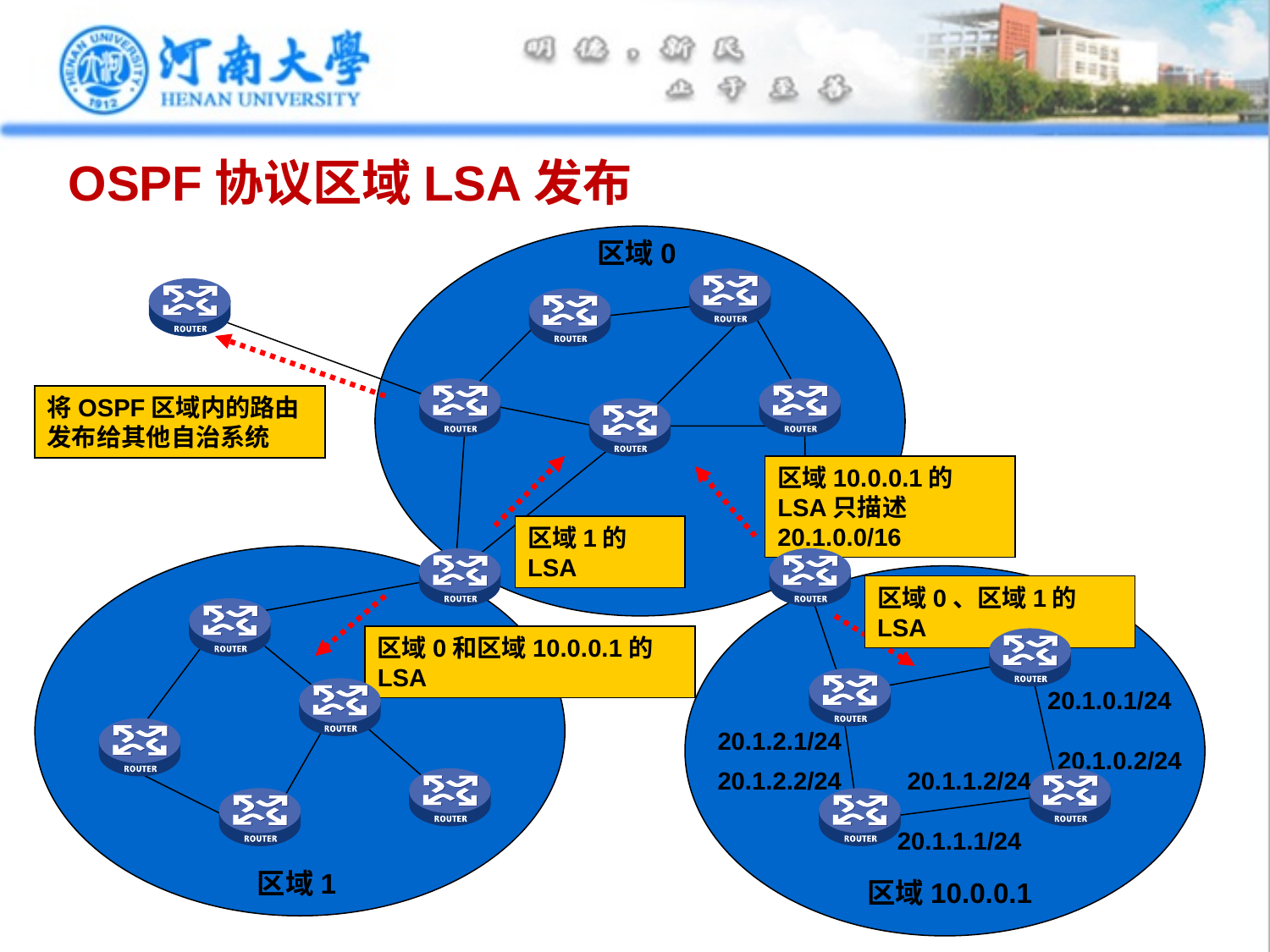

# OSPF协议区域LSA发布

区域0

将OSPF区域内的路由
发布给其他自治系统

区域10.0.0.1的LSA只描述20.1.0.0/16

区域1的LSA

区域0、区域1的LSA

区域0和区域10.0.0.1的LSA

20.1.0.1/24

20.1.2.1/24

20.1.0.2/24
20.1.2.2/24
20.1.1.2/24

20.1.1.1/24
区域1
区域10.0.0.1